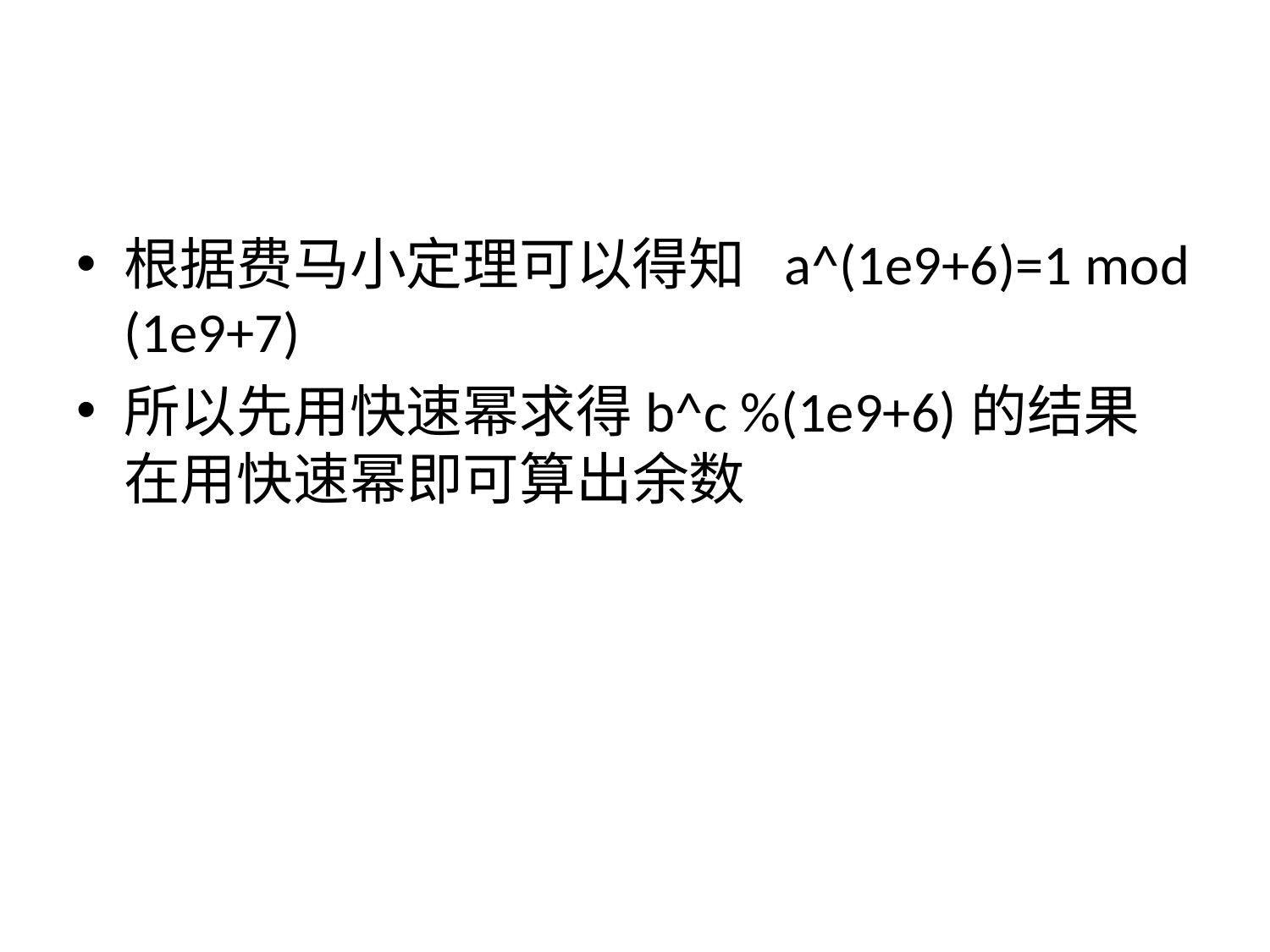

#
根据费马小定理可以得知  a^(1e9+6)=1 mod (1e9+7)
所以先用快速幂求得b^c %(1e9+6)的结果 在用快速幂即可算出余数